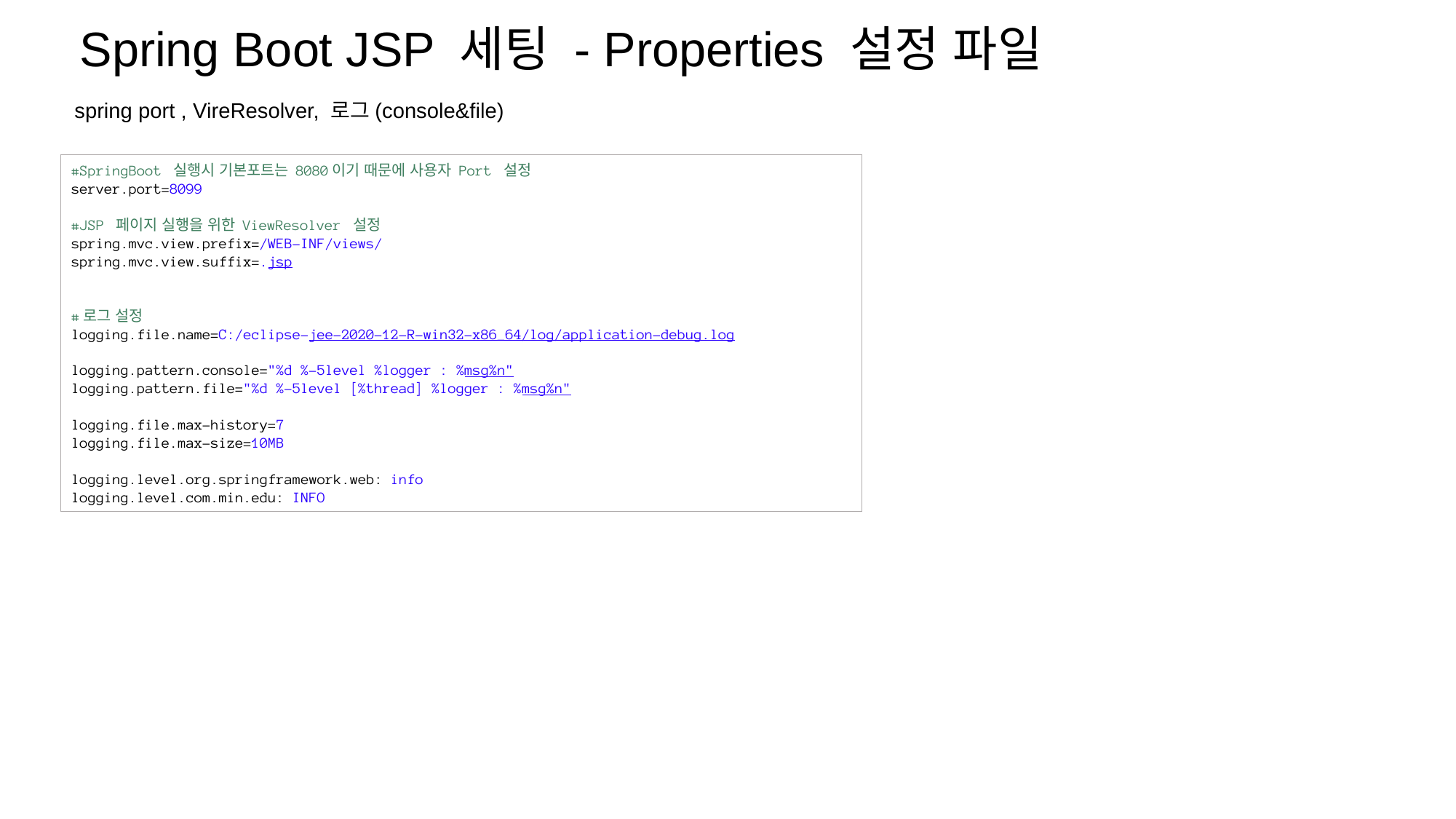

Spring Boot JSP 세팅 - Properties 설정 파일
spring port , VireResolver, 로그(console&file)
#SpringBoot 실행시 기본포트는 8080이기 때문에 사용자 Port 설정
server.port=8099

#JSP 페이지 실행을 위한 ViewResolver 설정
spring.mvc.view.prefix=/WEB-INF/views/
spring.mvc.view.suffix=.jsp

#로그 설정
logging.file.name=C:/eclipse-jee-2020-12-R-win32-x86_64/log/application-debug.log

logging.pattern.console="%d %-5level %logger : %msg%n"
logging.pattern.file="%d %-5level [%thread] %logger : %msg%n"

logging.file.max-history=7
logging.file.max-size=10MB

logging.level.org.springframework.web: info
logging.level.com.min.edu: INFO